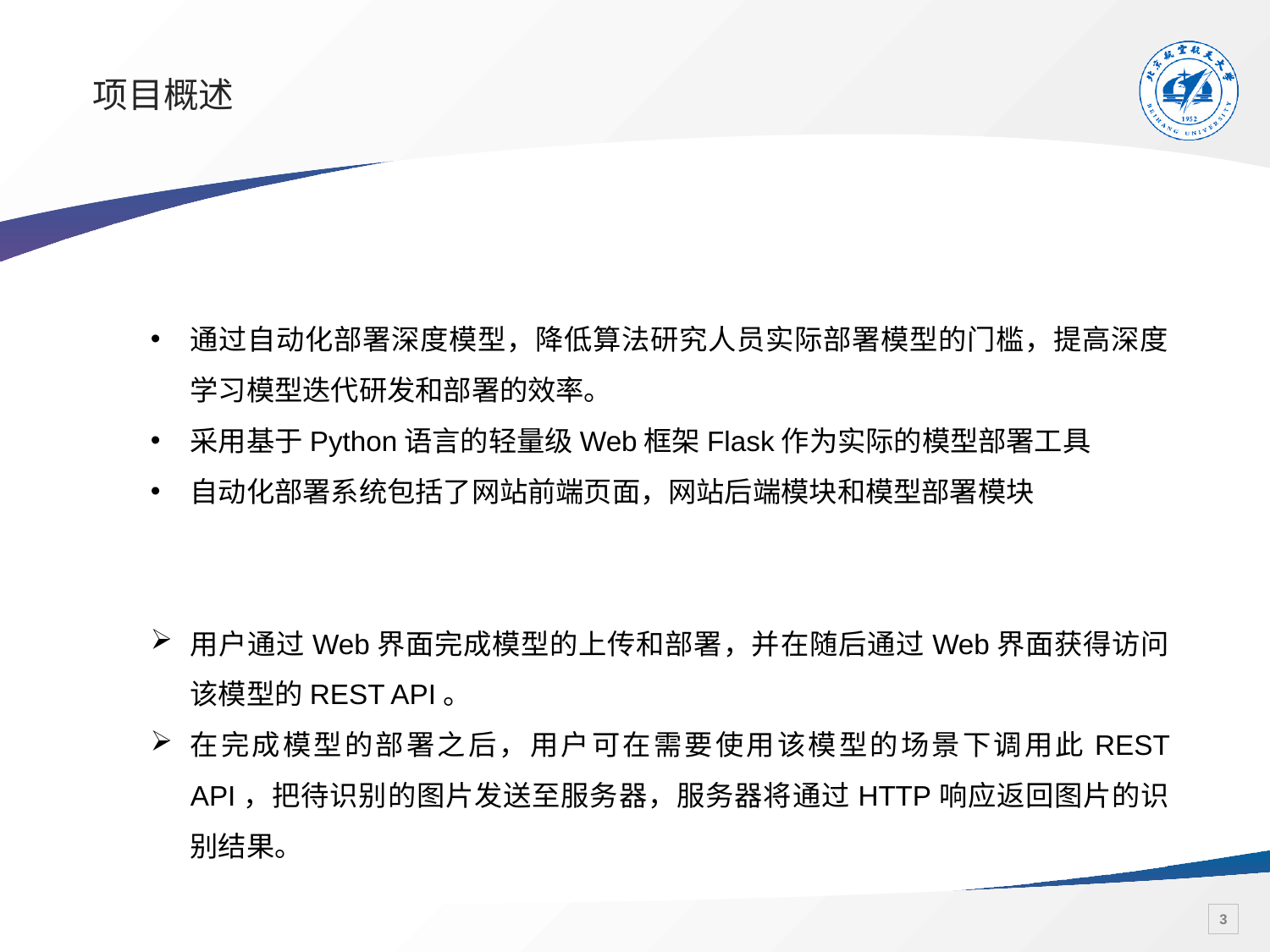

# 项目概述
通过自动化部署深度模型，降低算法研究人员实际部署模型的门槛，提高深度学习模型迭代研发和部署的效率。
采用基于Python语言的轻量级Web框架Flask作为实际的模型部署工具
自动化部署系统包括了网站前端页面，网站后端模块和模型部署模块

用户通过Web界面完成模型的上传和部署，并在随后通过Web界面获得访问该模型的REST API。
在完成模型的部署之后，用户可在需要使用该模型的场景下调用此REST API，把待识别的图片发送至服务器，服务器将通过HTTP响应返回图片的识别结果。